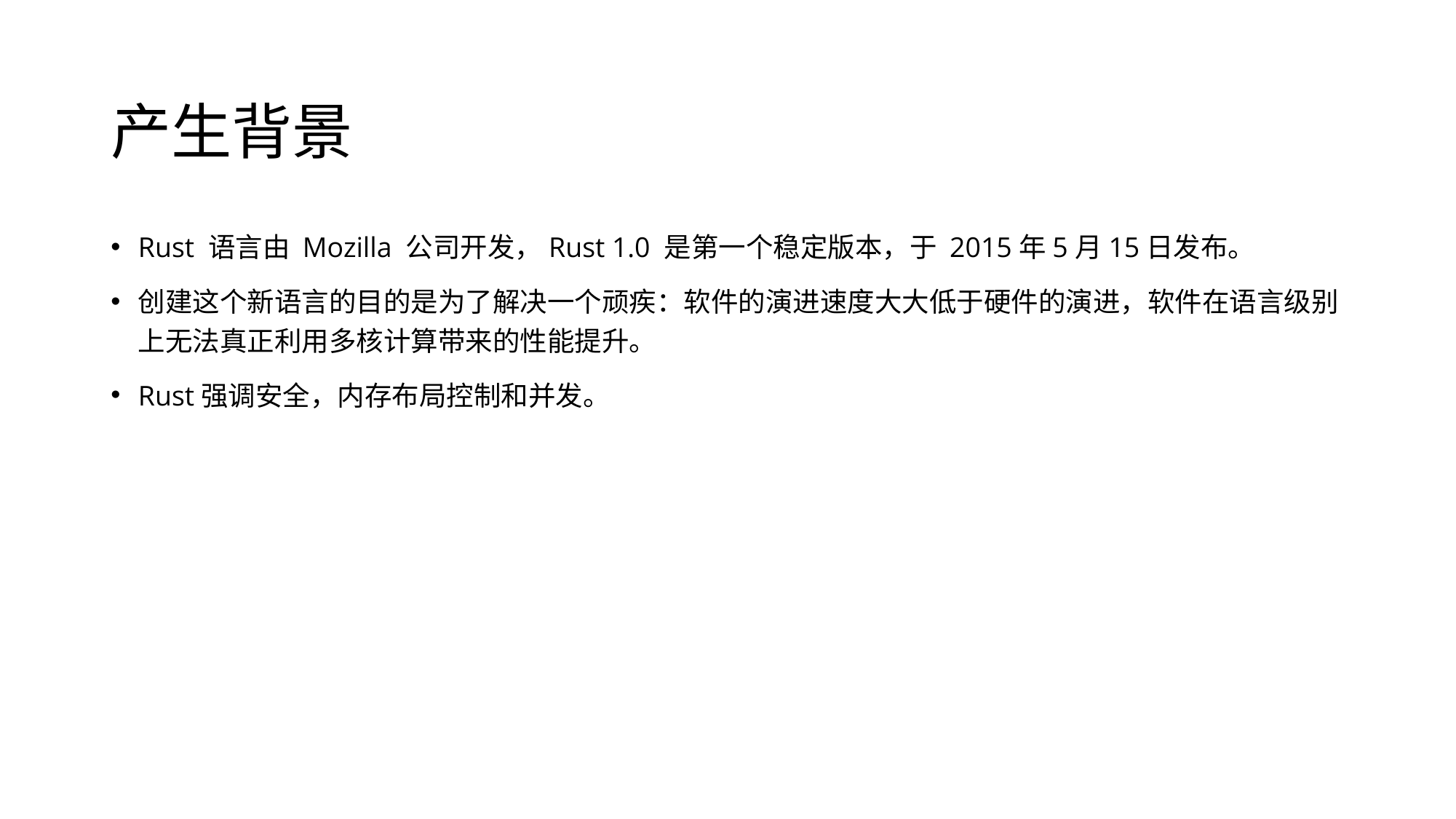

# 产生背景
Rust 语言由 Mozilla 公司开发，Rust 1.0 是第一个稳定版本，于 2015年5月15日发布。
创建这个新语言的目的是为了解决一个顽疾：软件的演进速度大大低于硬件的演进，软件在语言级别上无法真正利用多核计算带来的性能提升。
Rust强调安全，内存布局控制和并发。